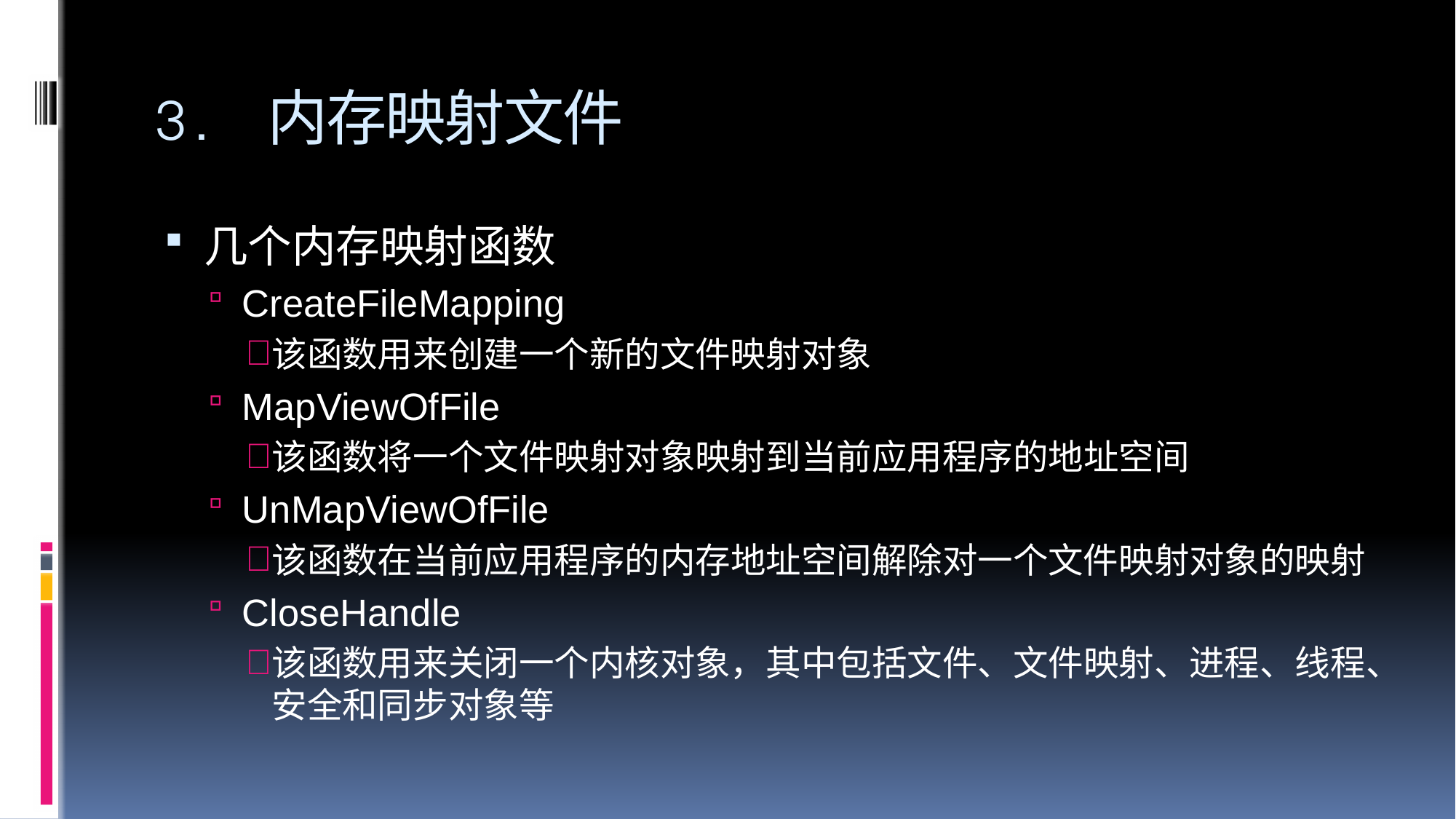

# 3. 内存映射文件
几个内存映射函数
CreateFileMapping
该函数用来创建一个新的文件映射对象
MapViewOfFile
该函数将一个文件映射对象映射到当前应用程序的地址空间
UnMapViewOfFile
该函数在当前应用程序的内存地址空间解除对一个文件映射对象的映射
CloseHandle
该函数用来关闭一个内核对象，其中包括文件、文件映射、进程、线程、安全和同步对象等